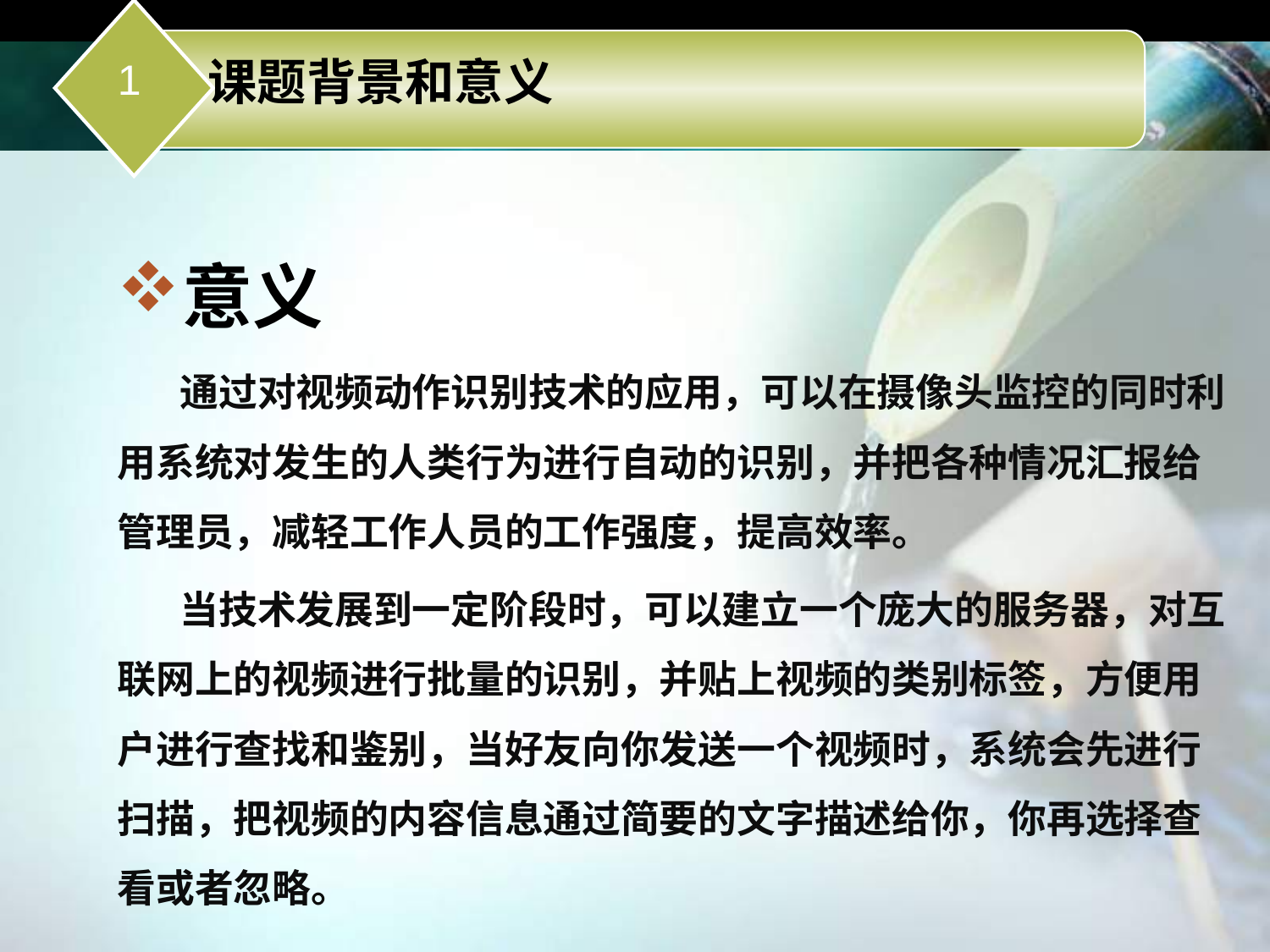

课题背景和意义
1
意义
通过对视频动作识别技术的应用，可以在摄像头监控的同时利用系统对发生的人类行为进行自动的识别，并把各种情况汇报给管理员，减轻工作人员的工作强度，提高效率。
当技术发展到一定阶段时，可以建立一个庞大的服务器，对互联网上的视频进行批量的识别，并贴上视频的类别标签，方便用户进行查找和鉴别，当好友向你发送一个视频时，系统会先进行扫描，把视频的内容信息通过简要的文字描述给你，你再选择查看或者忽略。